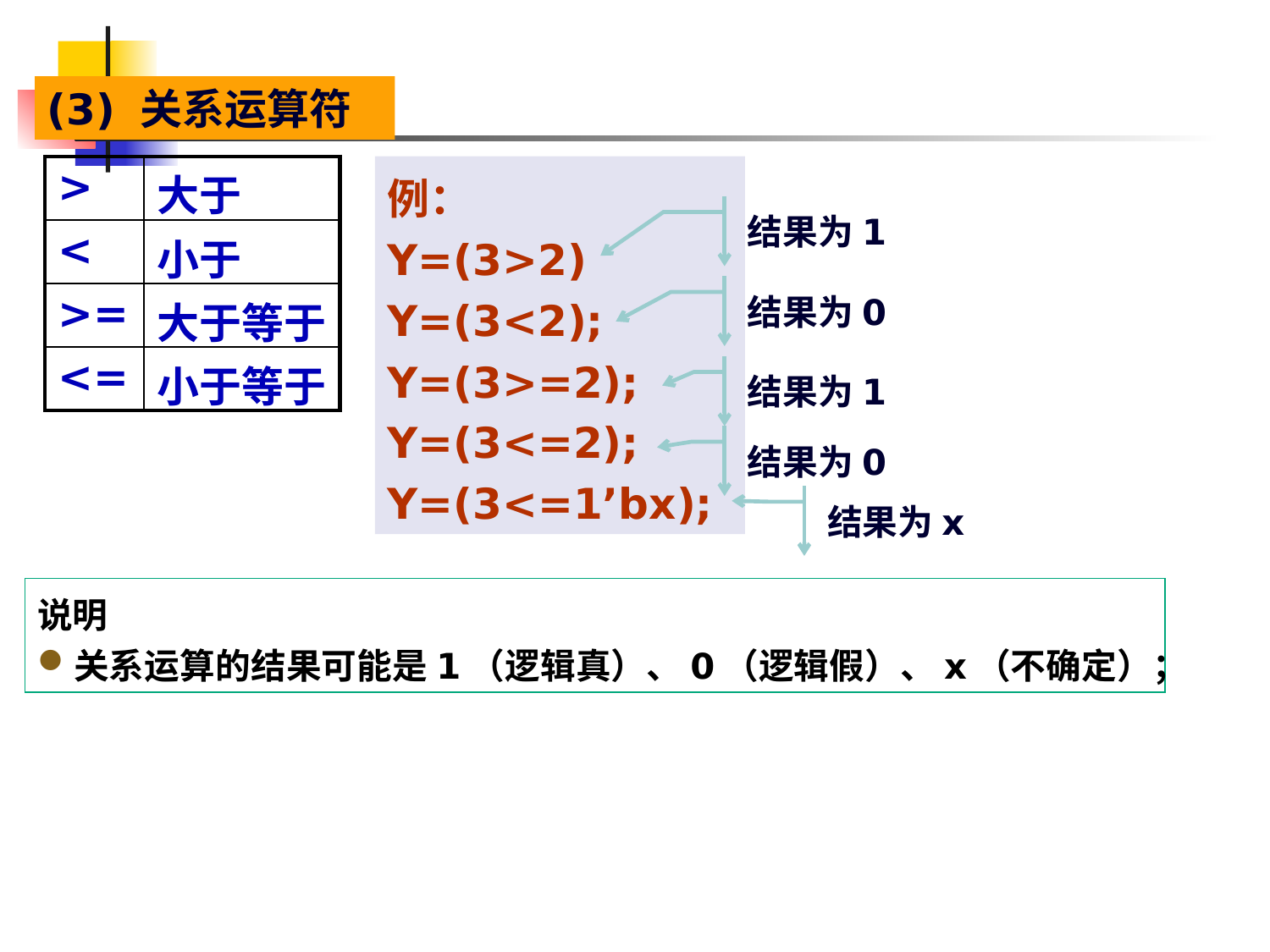

(3) 关系运算符
| > | 大于 |
| --- | --- |
| < | 小于 |
| >= | 大于等于 |
| <= | 小于等于 |
例：
Y=(3>2)
Y=(3<2);
Y=(3>=2);
Y=(3<=2);
Y=(3<=1’bx);
结果为1
结果为0
结果为1
结果为0
结果为x
说明
关系运算的结果可能是1（逻辑真）、0（逻辑假）、x（不确定）；